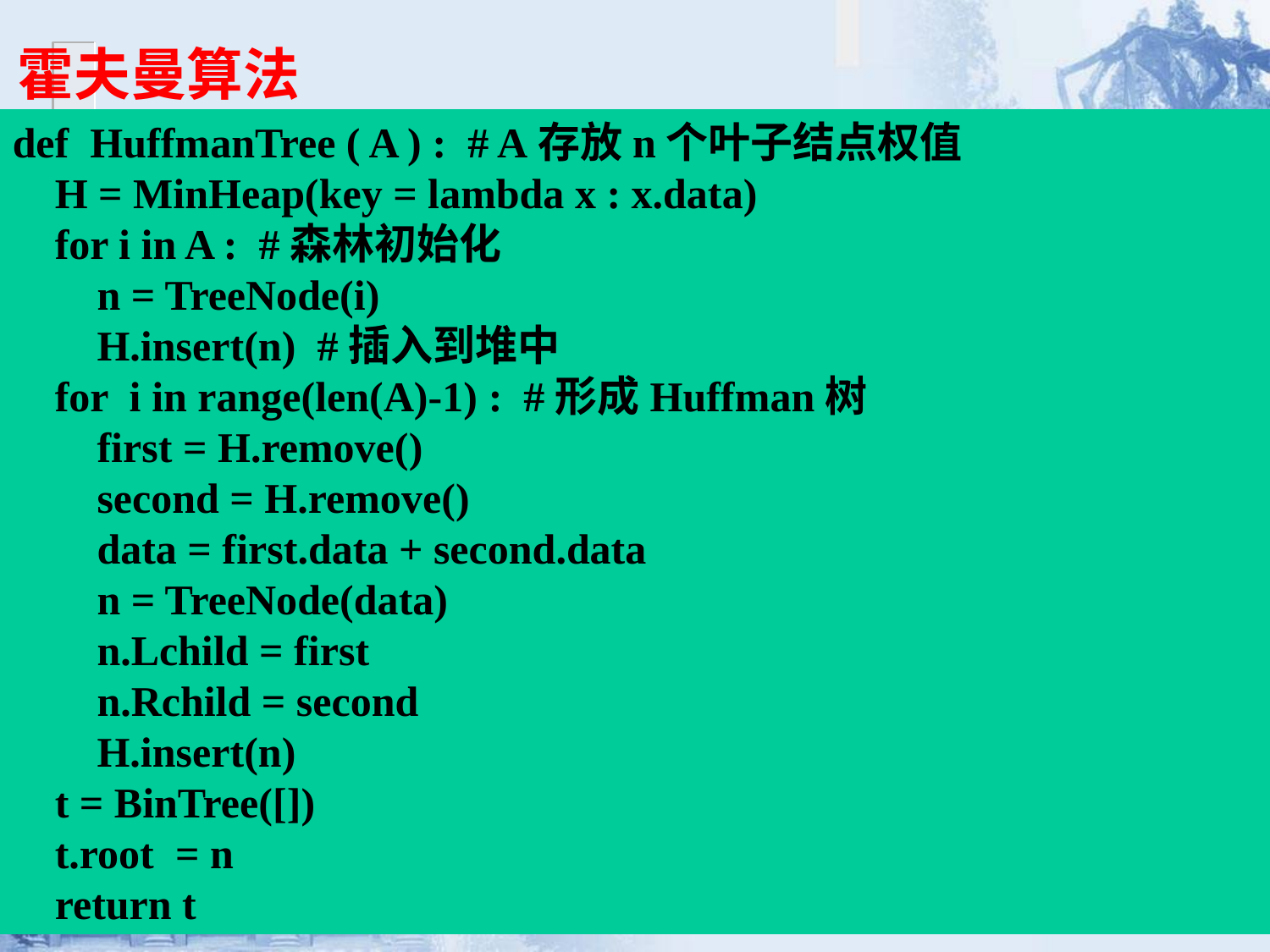

霍夫曼算法
def  HuffmanTree ( A ) :  # A存放n个叶子结点权值
    H = MinHeap(key = lambda x : x.data)
    for i in A :  #森林初始化
        n = TreeNode(i)
        H.insert(n)  #插入到堆中
    for  i in range(len(A)-1) :  #形成Huffman树
        first = H.remove()
        second = H.remove()
        data = first.data + second.data
        n = TreeNode(data)
        n.Lchild = first
        n.Rchild = second
        H.insert(n)
    t = BinTree([])
    t.root  = n
    return t